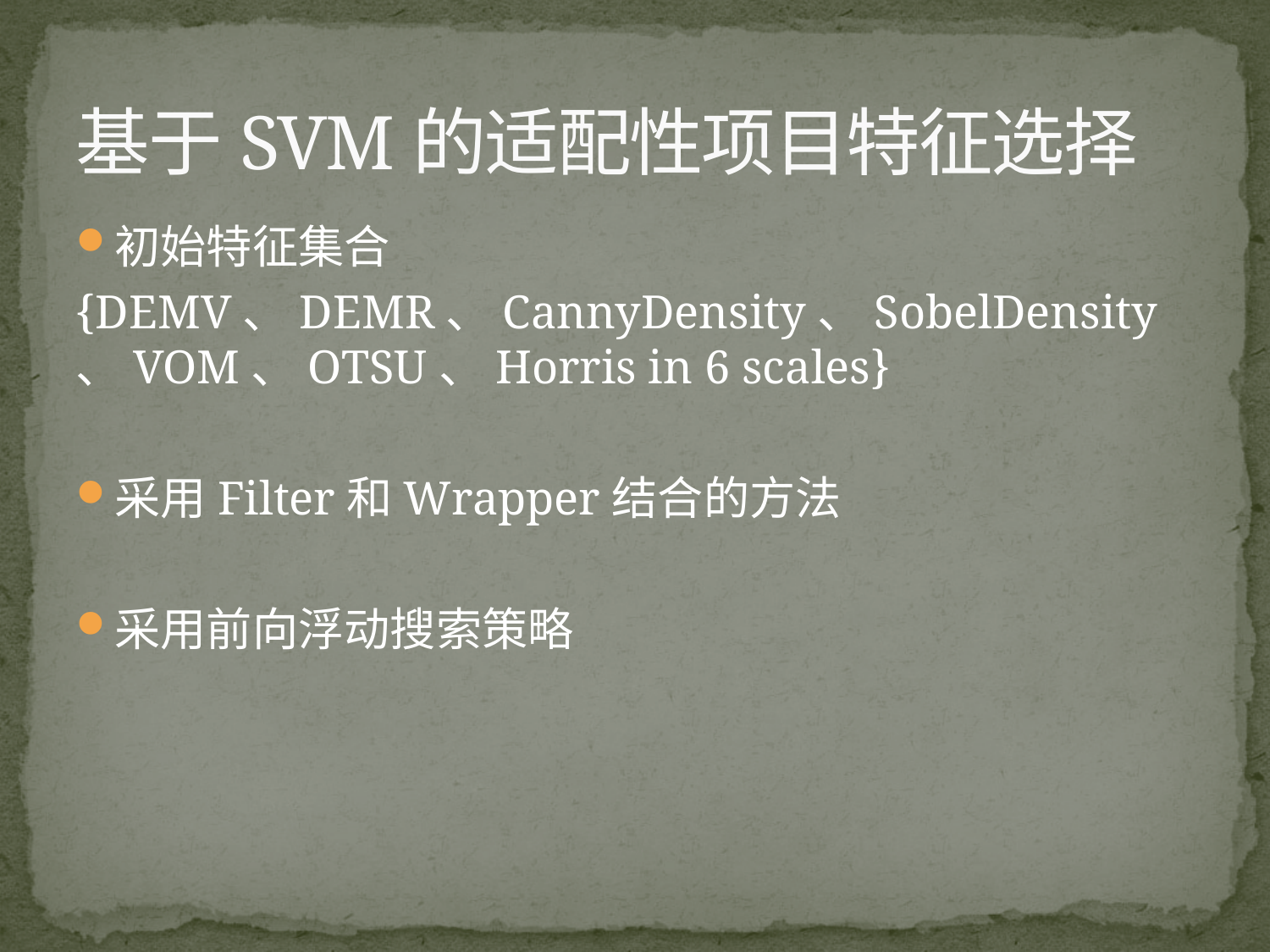

# 基于SVM的适配性项目特征选择
初始特征集合
{DEMV、DEMR、CannyDensity、SobelDensity、VOM、OTSU、Horris in 6 scales}

采用Filter和Wrapper结合的方法

采用前向浮动搜索策略